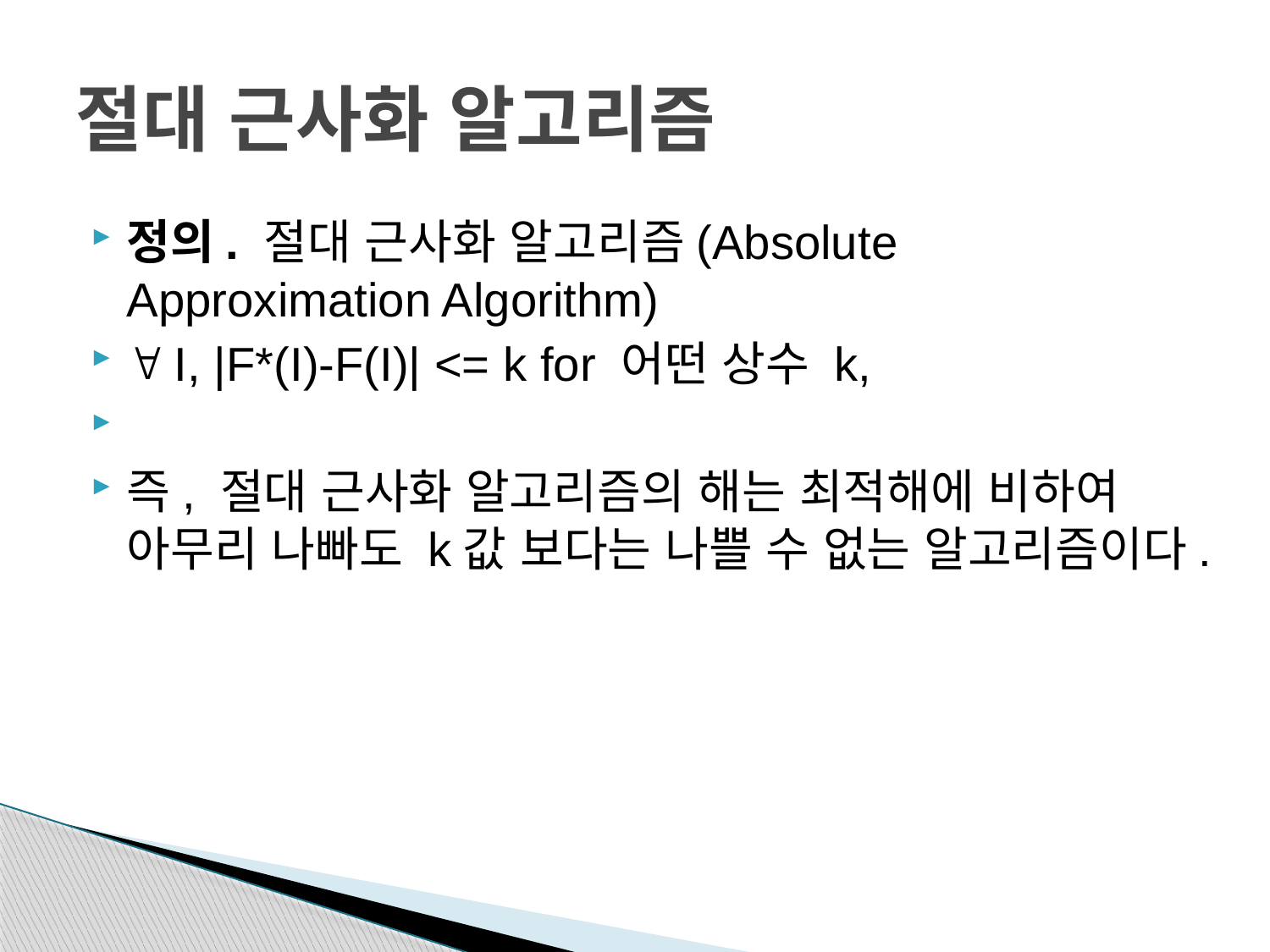

# 절대 근사화 알고리즘
정의. 절대 근사화 알고리즘(Absolute Approximation Algorithm)
∀ I, |F*(I)-F(I)| <= k for 어떤 상수 k,

즉, 절대 근사화 알고리즘의 해는 최적해에 비하여 아무리 나빠도 k값 보다는 나쁠 수 없는 알고리즘이다.